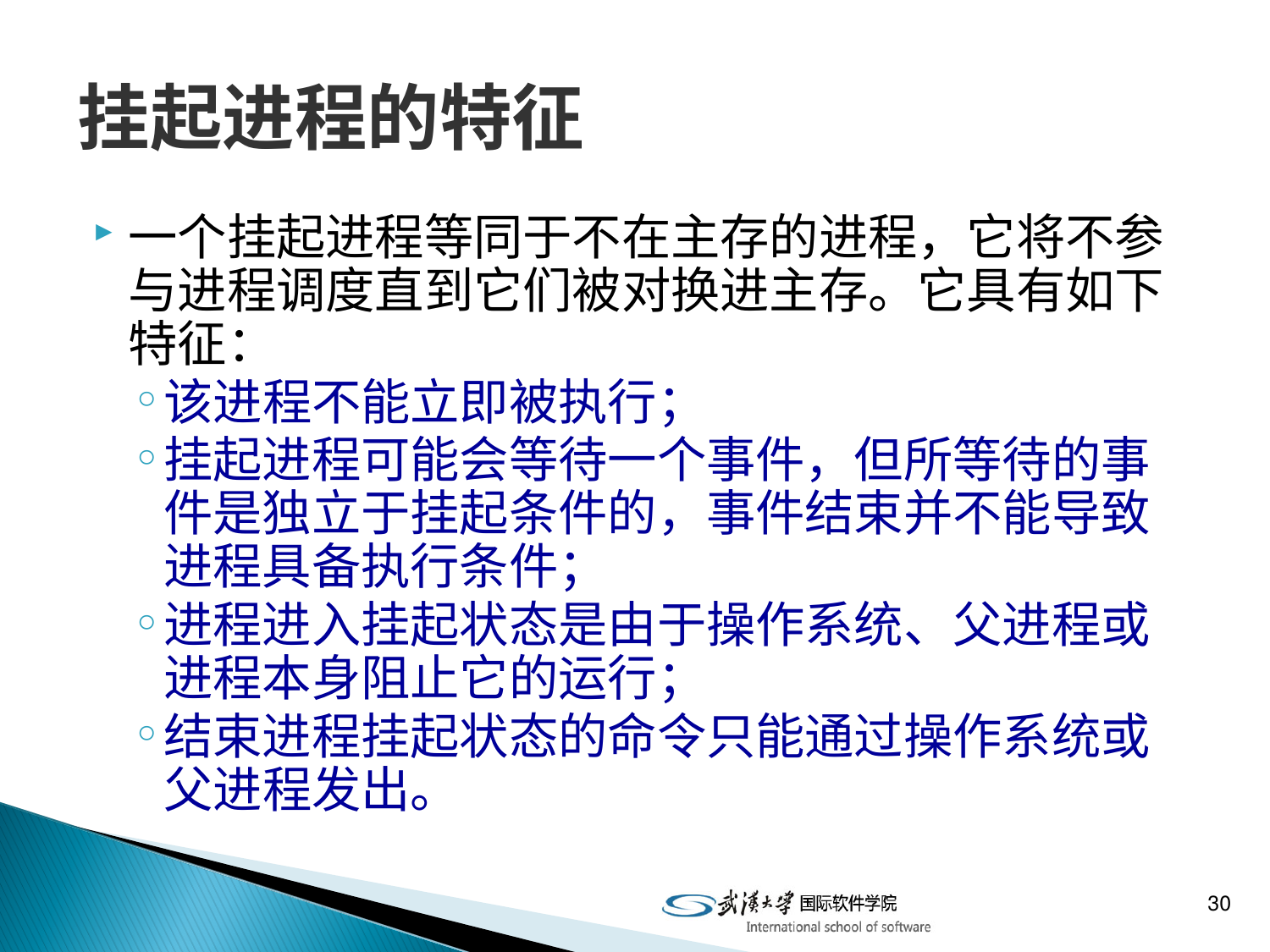

# 挂起进程的特征
一个挂起进程等同于不在主存的进程，它将不参与进程调度直到它们被对换进主存。它具有如下特征：
该进程不能立即被执行；
挂起进程可能会等待一个事件，但所等待的事件是独立于挂起条件的，事件结束并不能导致进程具备执行条件；
进程进入挂起状态是由于操作系统、父进程或进程本身阻止它的运行；
结束进程挂起状态的命令只能通过操作系统或父进程发出。